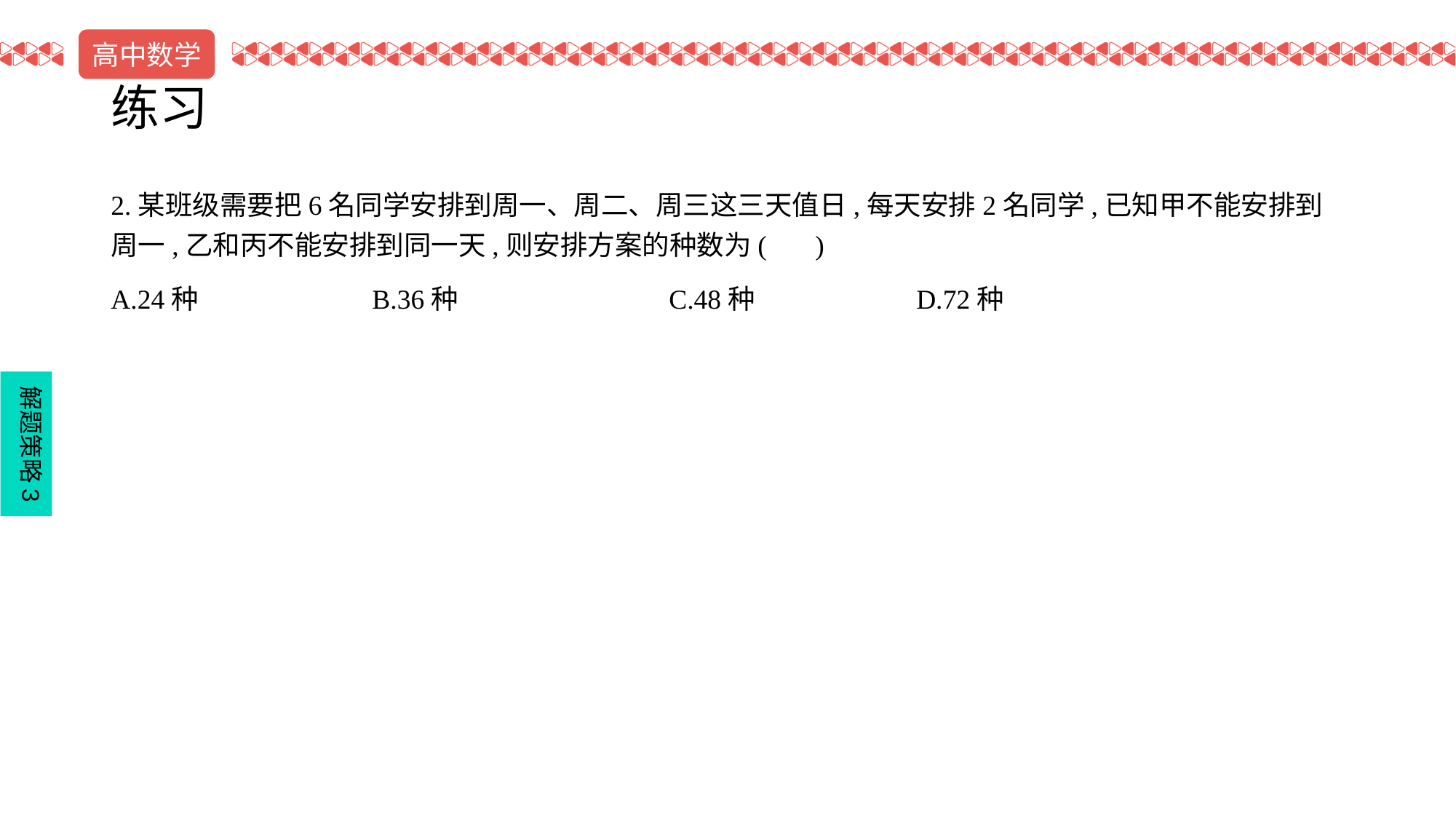

# 练习
2.某班级需要把6名同学安排到周一、周二、周三这三天值日,每天安排2名同学,已知甲不能安排到周一,乙和丙不能安排到同一天,则安排方案的种数为(       )
A.24种                           B.36种                                 C.48种                         D.72种
解题策略3
23